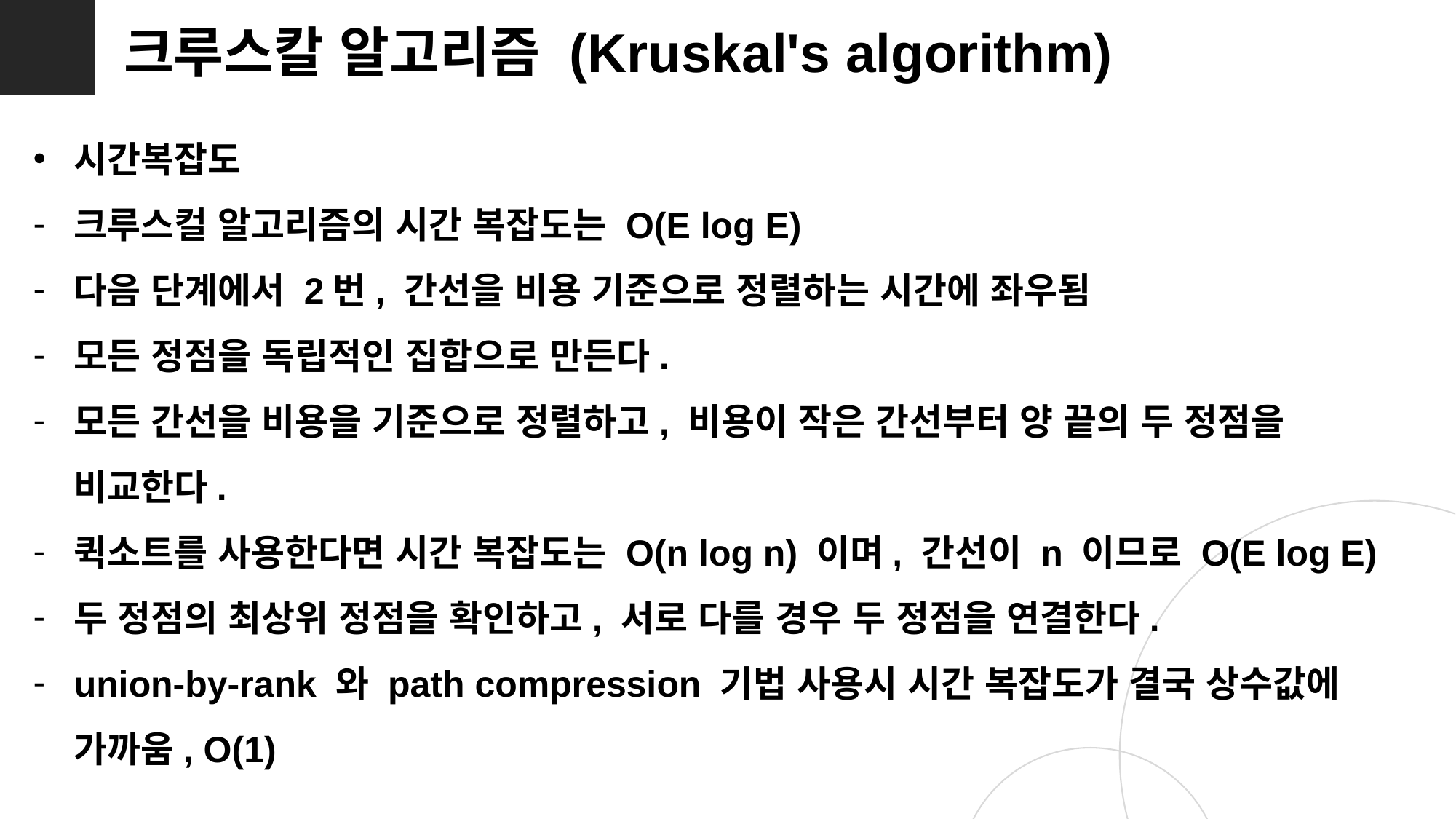

크루스칼 알고리즘 (Kruskal's algorithm)
시간복잡도
크루스컬 알고리즘의 시간 복잡도는 O(E log E)
다음 단계에서 2번, 간선을 비용 기준으로 정렬하는 시간에 좌우됨
모든 정점을 독립적인 집합으로 만든다.
모든 간선을 비용을 기준으로 정렬하고, 비용이 작은 간선부터 양 끝의 두 정점을 비교한다.
퀵소트를 사용한다면 시간 복잡도는 O(n log n) 이며, 간선이 n 이므로 O(E log E)
두 정점의 최상위 정점을 확인하고, 서로 다를 경우 두 정점을 연결한다.
union-by-rank 와 path compression 기법 사용시 시간 복잡도가 결국 상수값에 가까움, O(1)